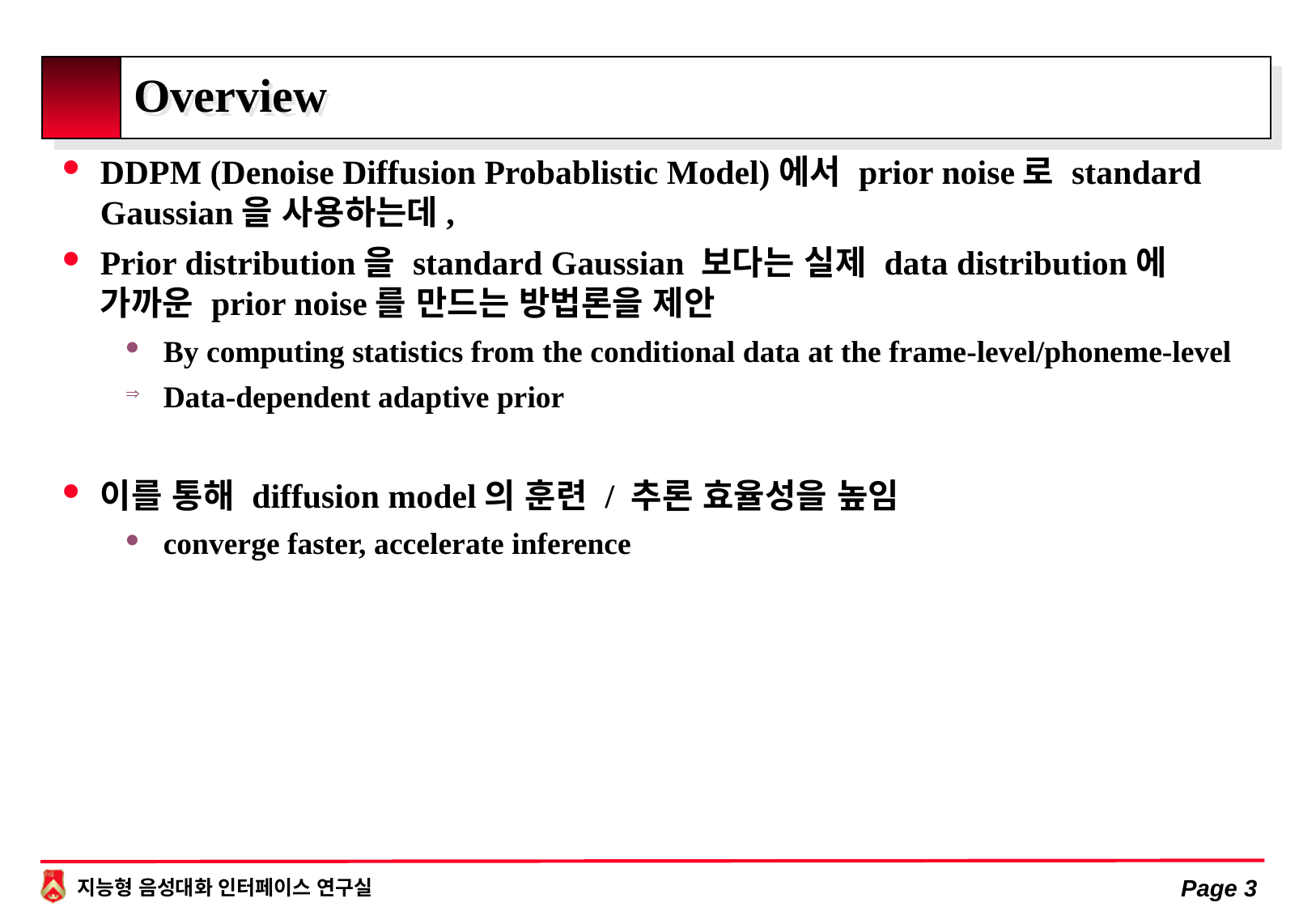

# Overview
DDPM (Denoise Diffusion Probablistic Model)에서 prior noise로 standard Gaussian을 사용하는데,
Prior distribution을 standard Gaussian 보다는 실제 data distribution에 가까운 prior noise를 만드는 방법론을 제안
By computing statistics from the conditional data at the frame-level/phoneme-level
Data-dependent adaptive prior

이를 통해 diffusion model의 훈련 / 추론 효율성을 높임
converge faster, accelerate inference

Page 3